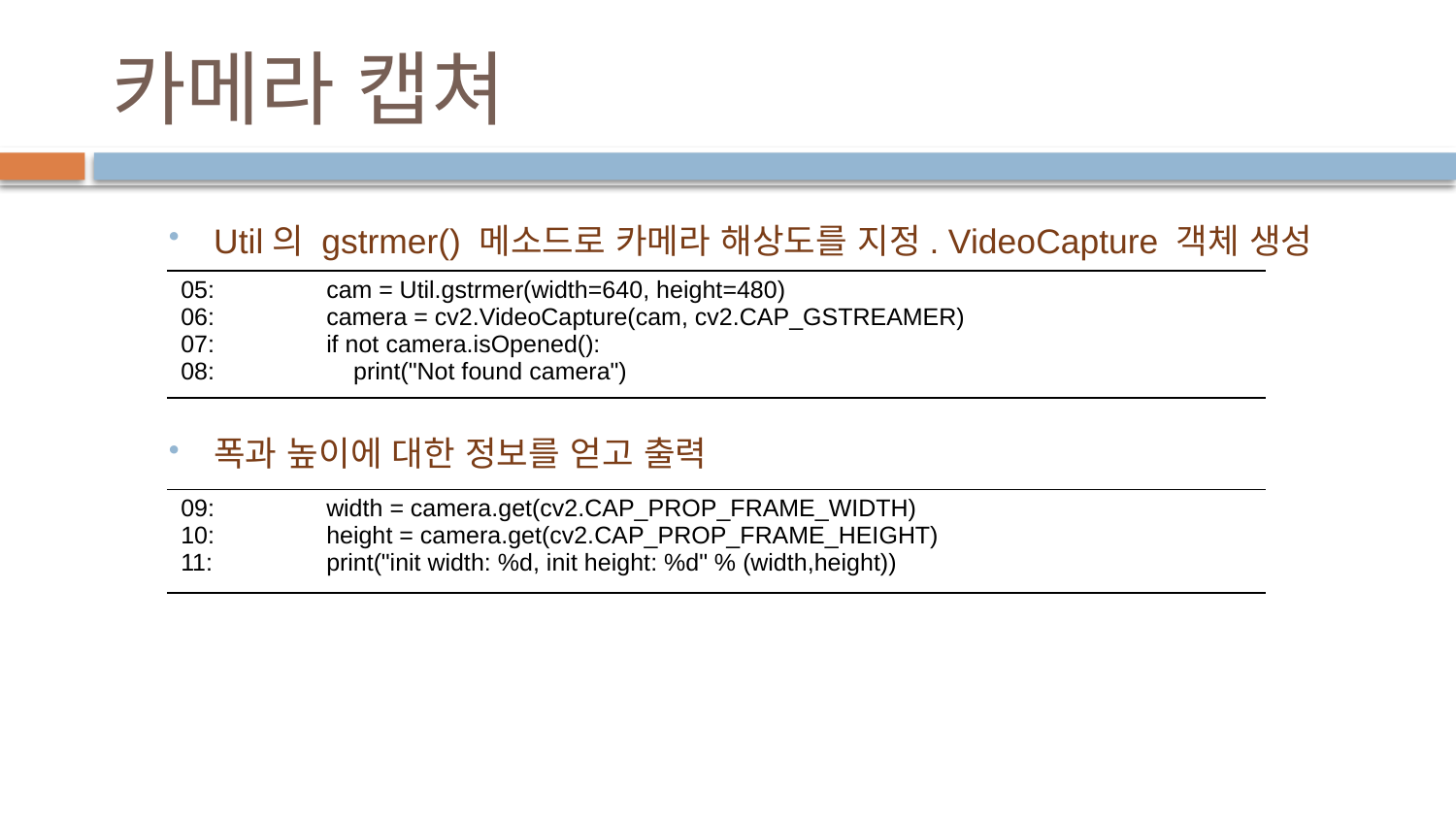

# 카메라 캡쳐
Util의 gstrmer() 메소드로 카메라 해상도를 지정. VideoCapture 객체 생성

폭과 높이에 대한 정보를 얻고 출력
| 05: cam = Util.gstrmer(width=640, height=480) 06: camera = cv2.VideoCapture(cam, cv2.CAP\_GSTREAMER) 07: if not camera.isOpened(): 08: print("Not found camera") |
| --- |
| 09: width = camera.get(cv2.CAP\_PROP\_FRAME\_WIDTH) 10: height = camera.get(cv2.CAP\_PROP\_FRAME\_HEIGHT) 11: print("init width: %d, init height: %d" % (width,height)) |
| --- |